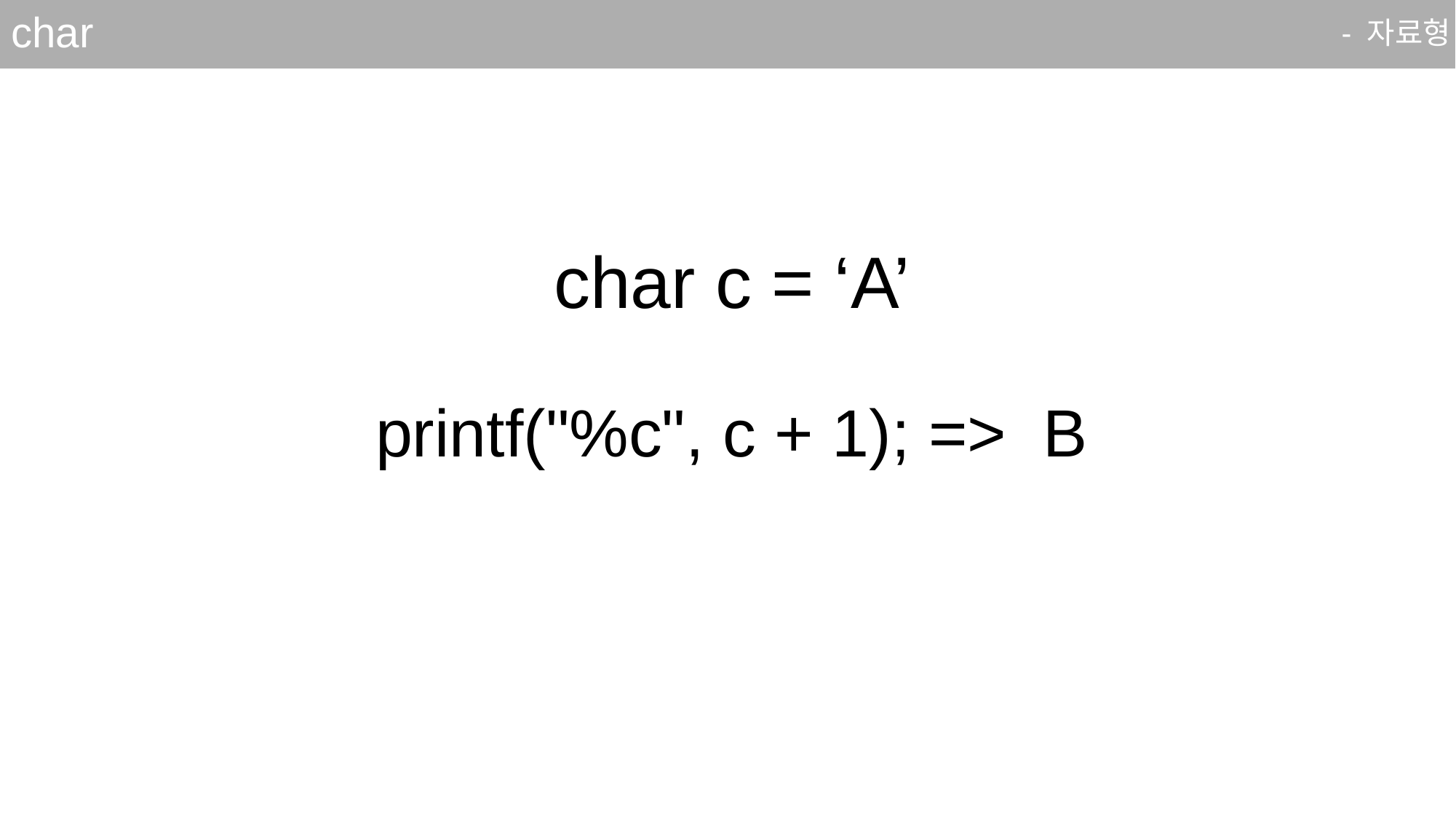

# char
- 자료형
char c = ‘A’
printf("%c", c + 1); =>  B